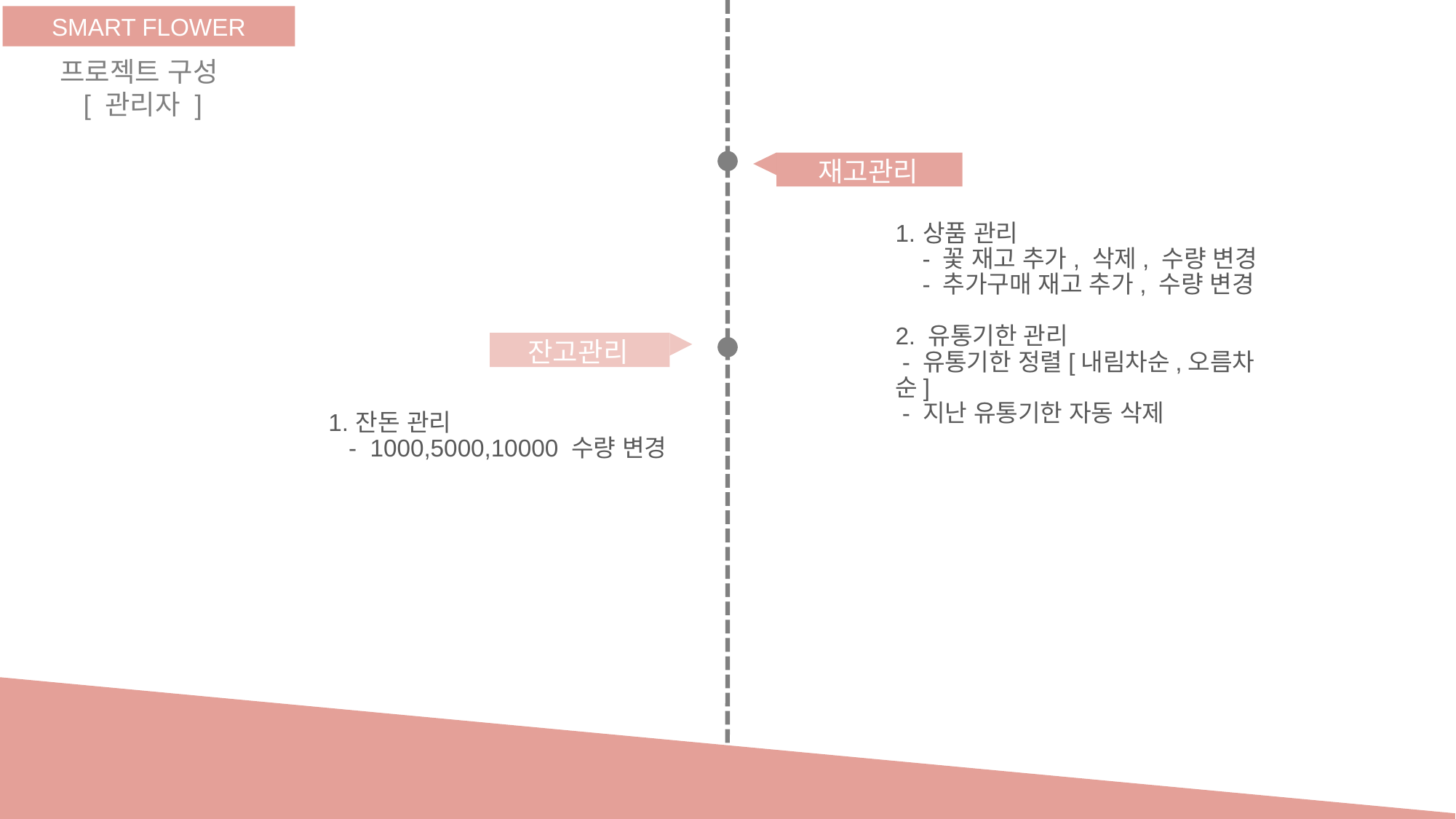

SMART FLOWER
프로젝트 구성
[ 관리자 ]

재고관리
상품 관리
    - 꽃 재고 추가, 삭제, 수량 변경
    - 추가구매 재고 추가, 수량 변경

2. 유통기한 관리
 - 유통기한 정렬[내림차순,오름차순]
 - 지난 유통기한 자동 삭제

잔고관리

잔돈 관리
   -  1000,5000,10000 수량 변경